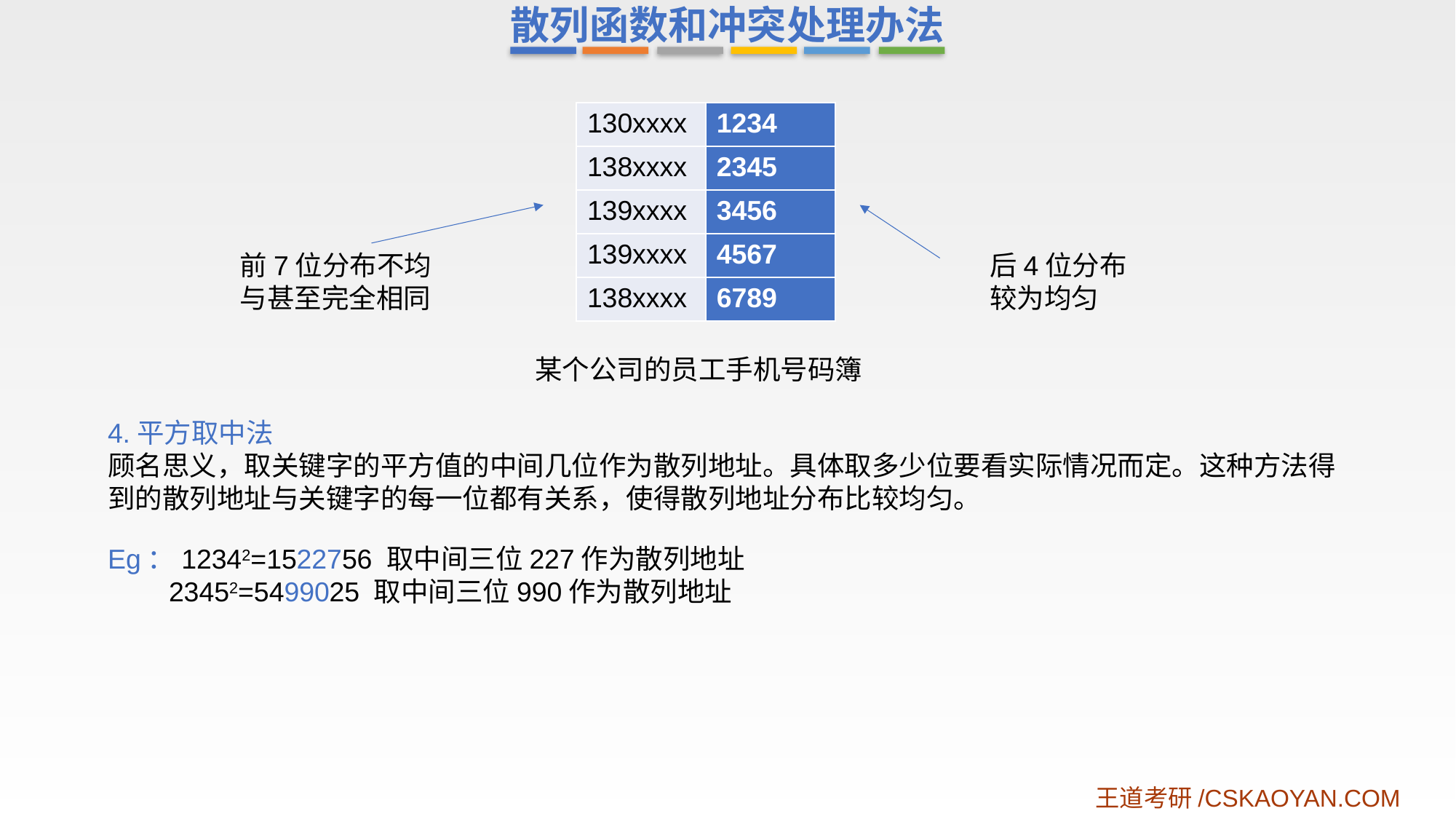

散列函数和冲突处理办法

| 130xxxx | 1234 |
| --- | --- |
| 138xxxx | 2345 |
| 139xxxx | 3456 |
| 139xxxx | 4567 |
| 138xxxx | 6789 |
前7位分布不均与甚至完全相同
后4位分布较为均匀
某个公司的员工手机号码簿
4.平方取中法
顾名思义，取关键字的平方值的中间几位作为散列地址。具体取多少位要看实际情况而定。这种方法得到的散列地址与关键字的每一位都有关系，使得散列地址分布比较均匀。
Eg：12342=1522756 取中间三位227作为散列地址
        23452=5499025 取中间三位990作为散列地址
王道考研/CSKAOYAN.COM